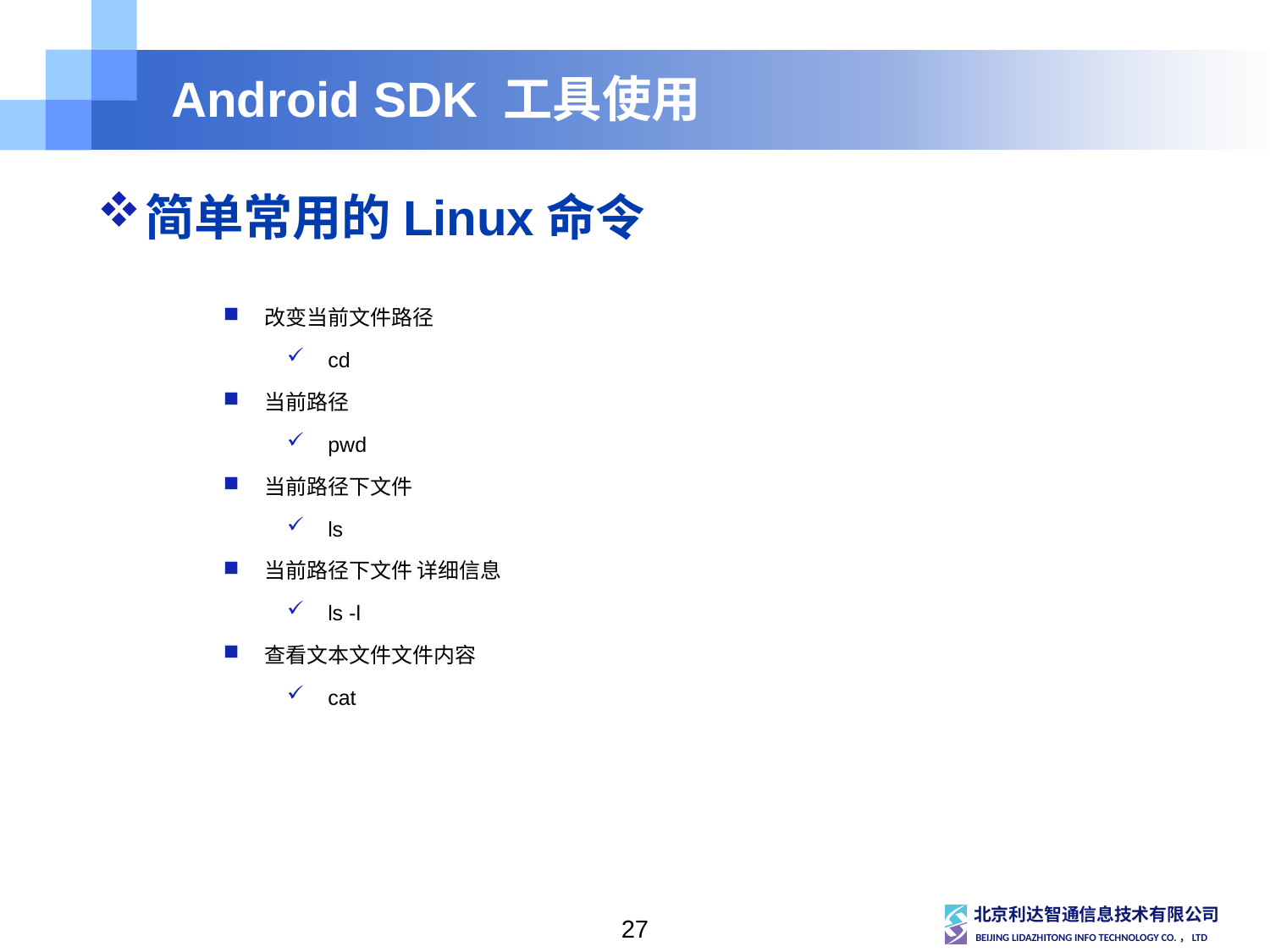

# Android SDK 工具使用
简单常用的Linux命令

改变当前文件路径
cd
当前路径
pwd
当前路径下文件
ls
当前路径下文件 详细信息
ls -l
查看文本文件文件内容
cat

27